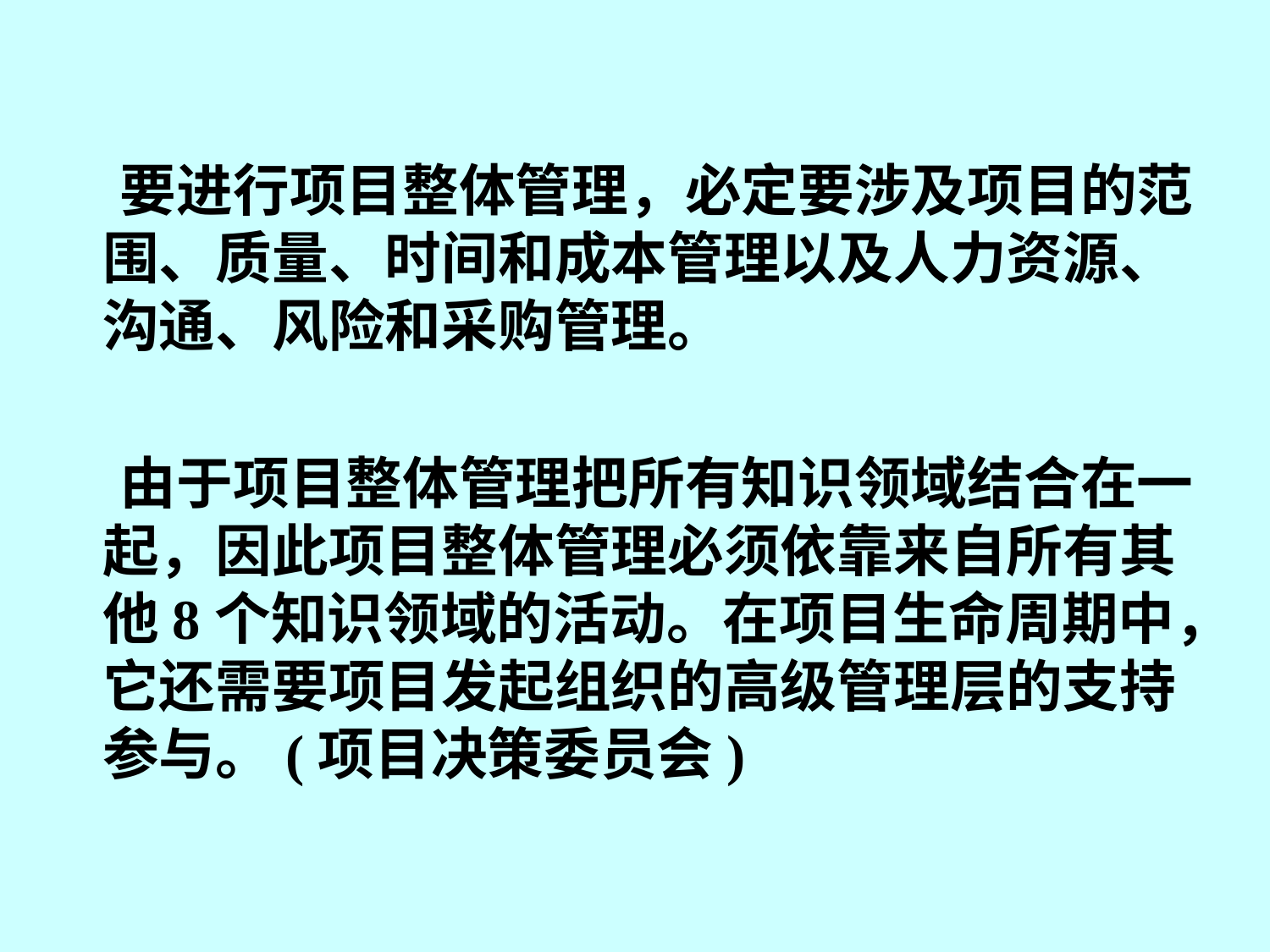

#
    要进行项目整体管理，必定要涉及项目的范围、质量、时间和成本管理以及人力资源、沟通、风险和采购管理。

    由于项目整体管理把所有知识领域结合在一起，因此项目整体管理必须依靠来自所有其他8个知识领域的活动。在项目生命周期中，它还需要项目发起组织的高级管理层的支持参与。(项目决策委员会)